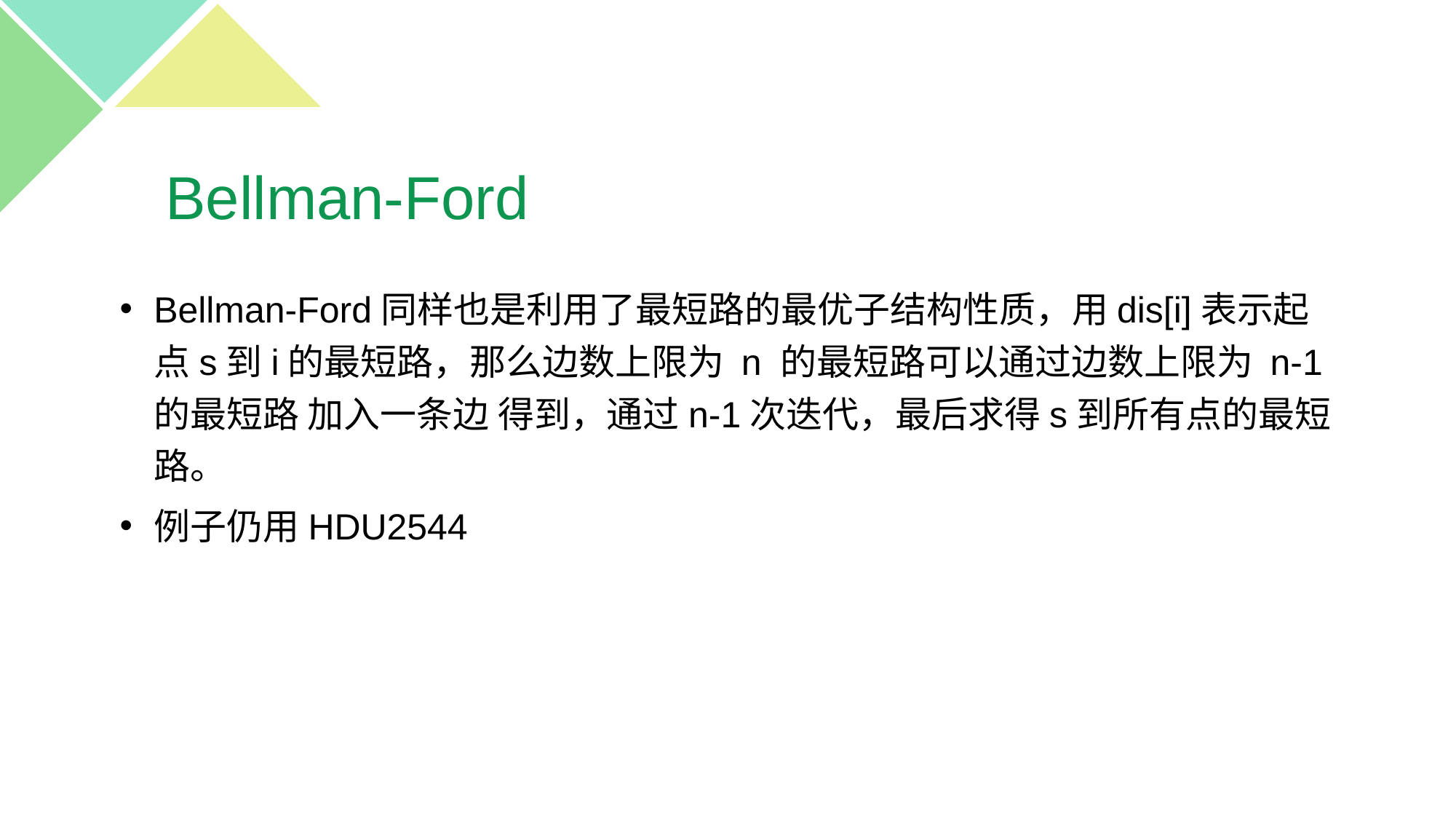

# Bellman-Ford
Bellman-Ford同样也是利用了最短路的最优子结构性质，用dis[i]表示起点s到i的最短路，那么边数上限为 n 的最短路可以通过边数上限为 n-1 的最短路 加入一条边 得到，通过n-1次迭代，最后求得s到所有点的最短路。
例子仍用HDU2544